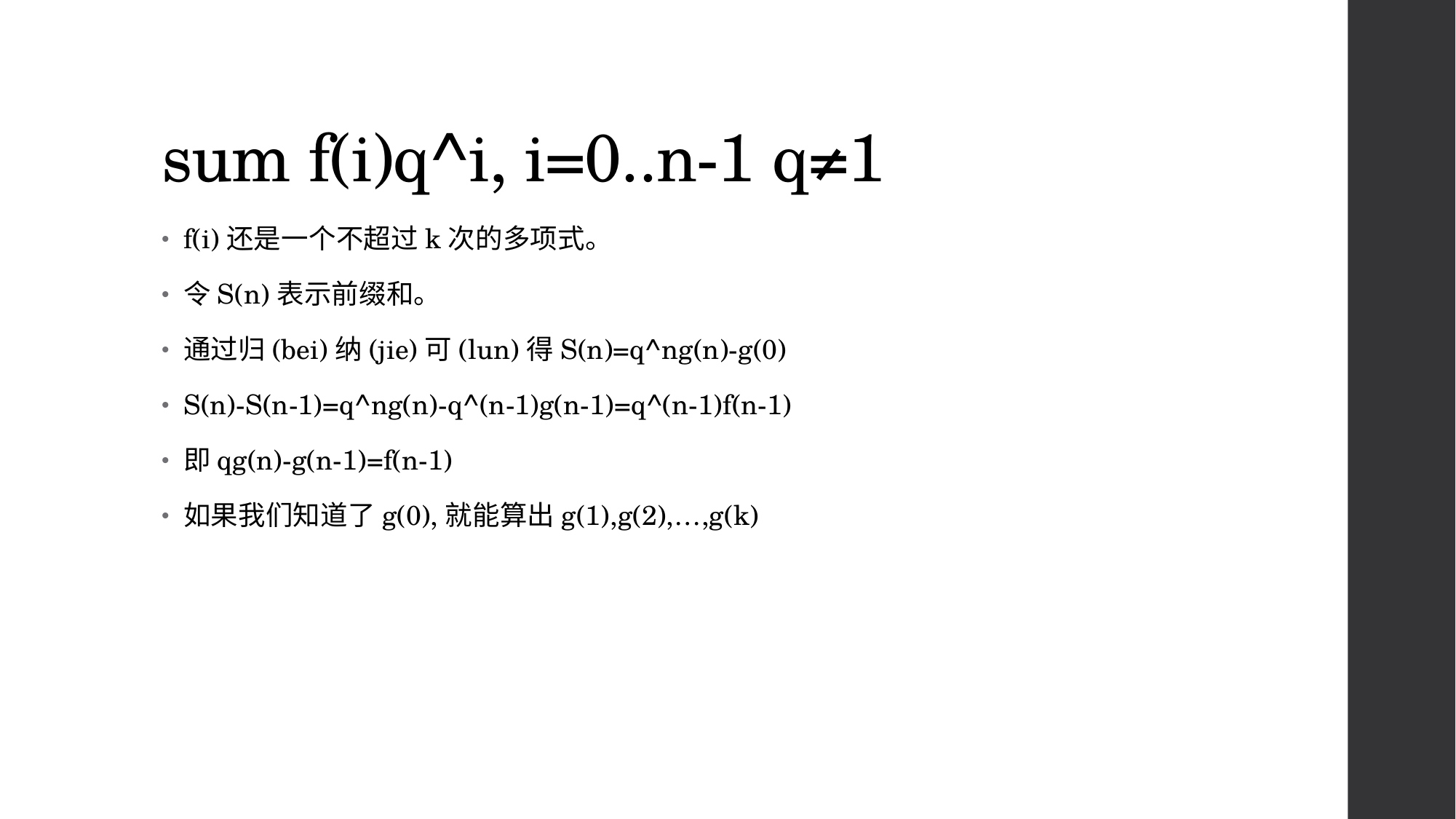

# sum f(i)q^i, i=0..n-1 q≠1
f(i)还是一个不超过k次的多项式。
令S(n)表示前缀和。
通过归(bei)纳(jie)可(lun)得S(n)=q^ng(n)-g(0)
S(n)-S(n-1)=q^ng(n)-q^(n-1)g(n-1)=q^(n-1)f(n-1)
即qg(n)-g(n-1)=f(n-1)
如果我们知道了g(0),就能算出g(1),g(2),…,g(k)